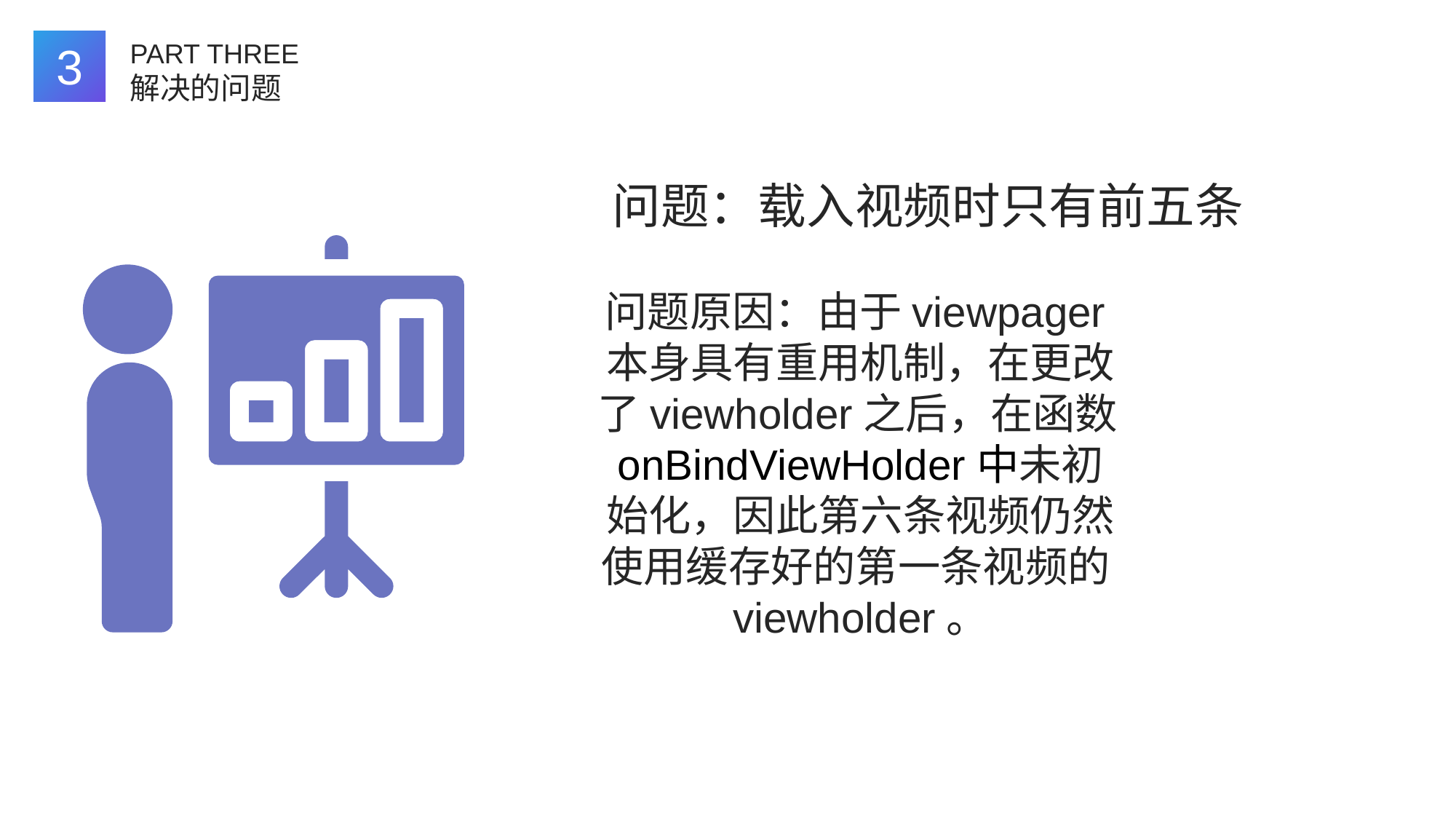

3
PART THREE
解决的问题

问题：载入视频时只有前五条
问题原因：由于viewpager本身具有重用机制，在更改了viewholder之后，在函数onBindViewHolder中未初始化，因此第六条视频仍然使用缓存好的第一条视频的viewholder。